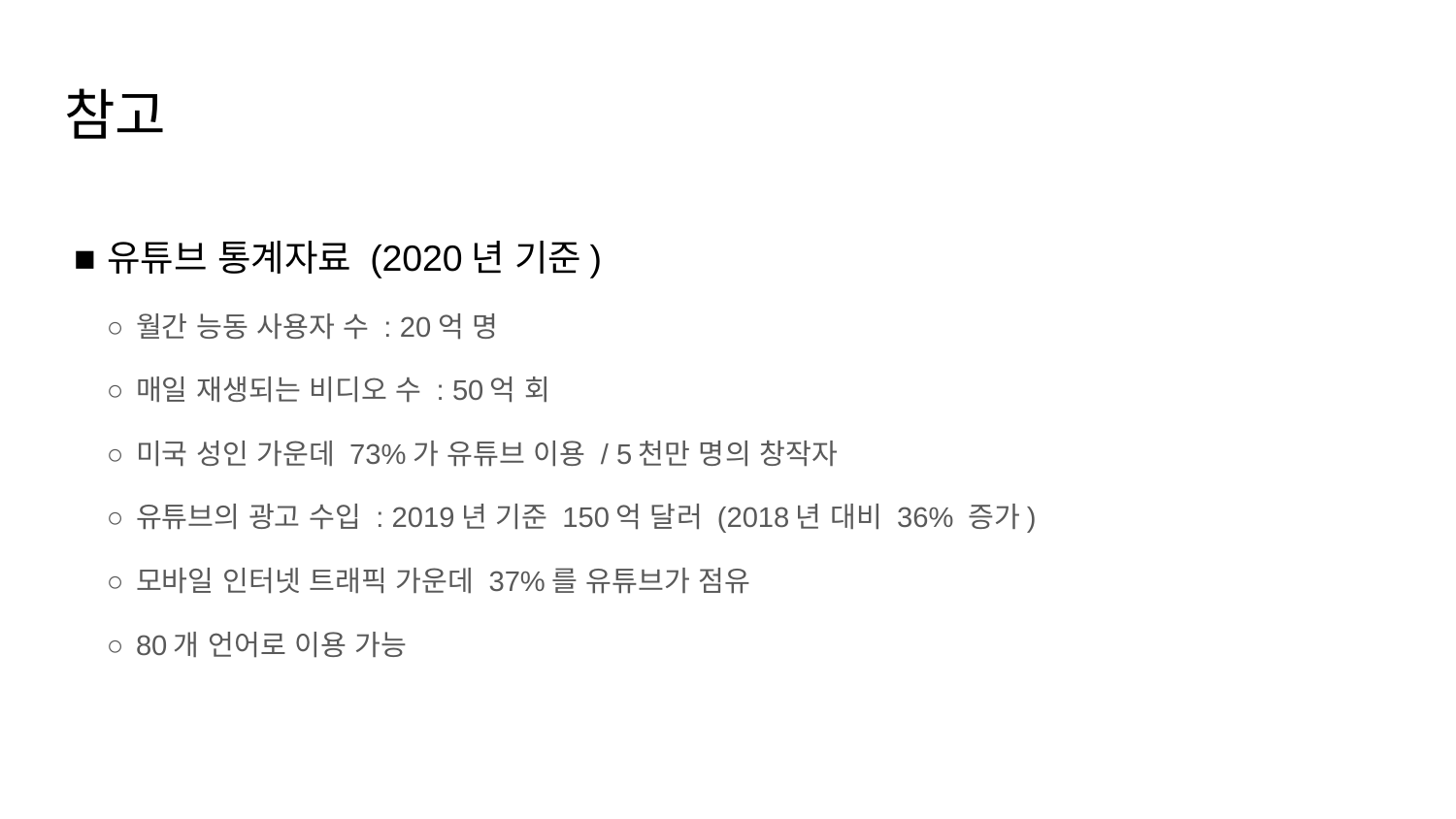

# 참고
유튜브 통계자료 (2020년 기준)
월간 능동 사용자 수 : 20억 명
매일 재생되는 비디오 수 : 50억 회
미국 성인 가운데 73%가 유튜브 이용 / 5천만 명의 창작자
유튜브의 광고 수입 : 2019년 기준 150억 달러 (2018년 대비 36% 증가)
모바일 인터넷 트래픽 가운데 37%를 유튜브가 점유
80개 언어로 이용 가능